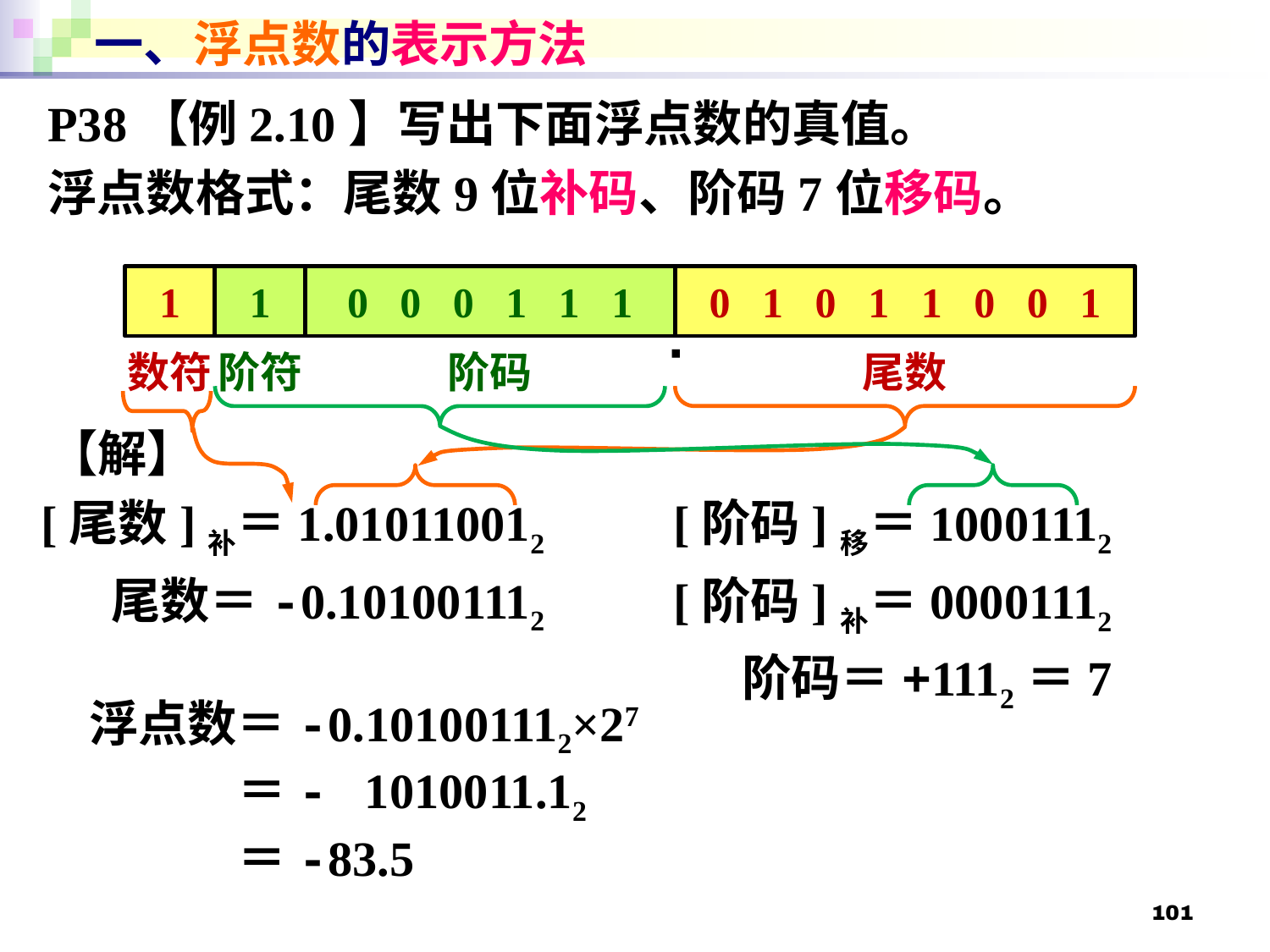

# 一、浮点数的表示方法
P38【例2.10】写出下面浮点数的真值。
浮点数格式：尾数9位补码、阶码7位移码。

1
1
0   0   0   1   1   1
0   1   0   1   1   0   0   1
·
数符
阶符
阶码
尾数

【解】

[阶码]移＝10001112
[阶码]补＝00001112
阶码＝+1112＝7
[尾数]补＝1.010110012
尾数＝-0.101001112
浮点数＝-0.101001112×27
浮点数＝-   1010011.12
浮点数＝-83.5
101